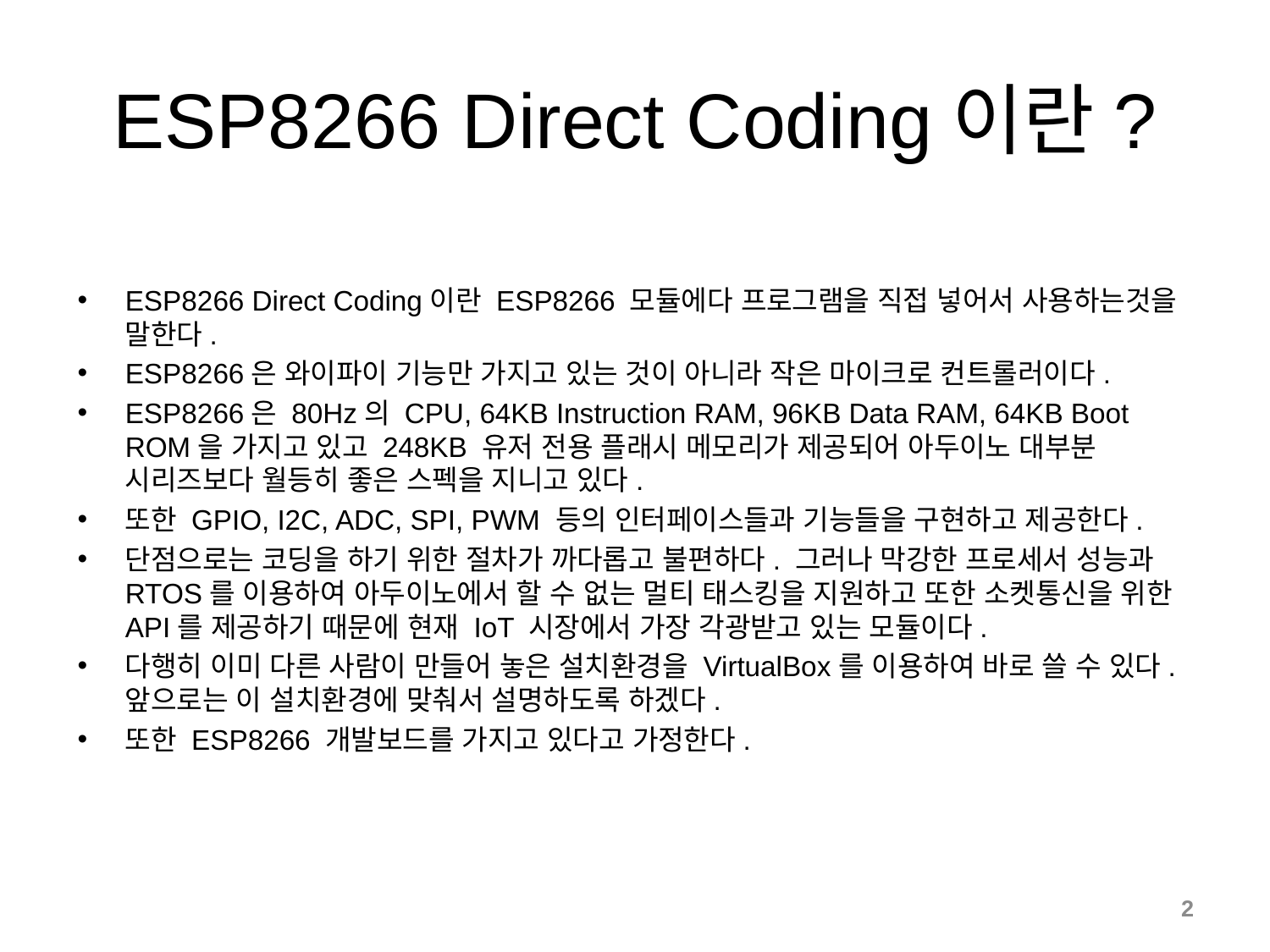

# ESP8266 Direct Coding이란?
ESP8266 Direct Coding이란 ESP8266 모듈에다 프로그램을 직접 넣어서 사용하는것을 말한다.
ESP8266은 와이파이 기능만 가지고 있는 것이 아니라 작은 마이크로 컨트롤러이다.
ESP8266은 80Hz의 CPU, 64KB Instruction RAM, 96KB Data RAM, 64KB Boot ROM을 가지고 있고 248KB 유저 전용 플래시 메모리가 제공되어 아두이노 대부분 시리즈보다 월등히 좋은 스펙을 지니고 있다.
또한 GPIO, I2C, ADC, SPI, PWM 등의 인터페이스들과 기능들을 구현하고 제공한다.
단점으로는 코딩을 하기 위한 절차가 까다롭고 불편하다. 그러나 막강한 프로세서 성능과 RTOS를 이용하여 아두이노에서 할 수 없는 멀티 태스킹을 지원하고 또한 소켓통신을 위한 API를 제공하기 때문에 현재 IoT 시장에서 가장 각광받고 있는 모듈이다.
다행히 이미 다른 사람이 만들어 놓은 설치환경을 VirtualBox를 이용하여 바로 쓸 수 있다. 앞으로는 이 설치환경에 맞춰서 설명하도록 하겠다.
또한 ESP8266 개발보드를 가지고 있다고 가정한다.

2